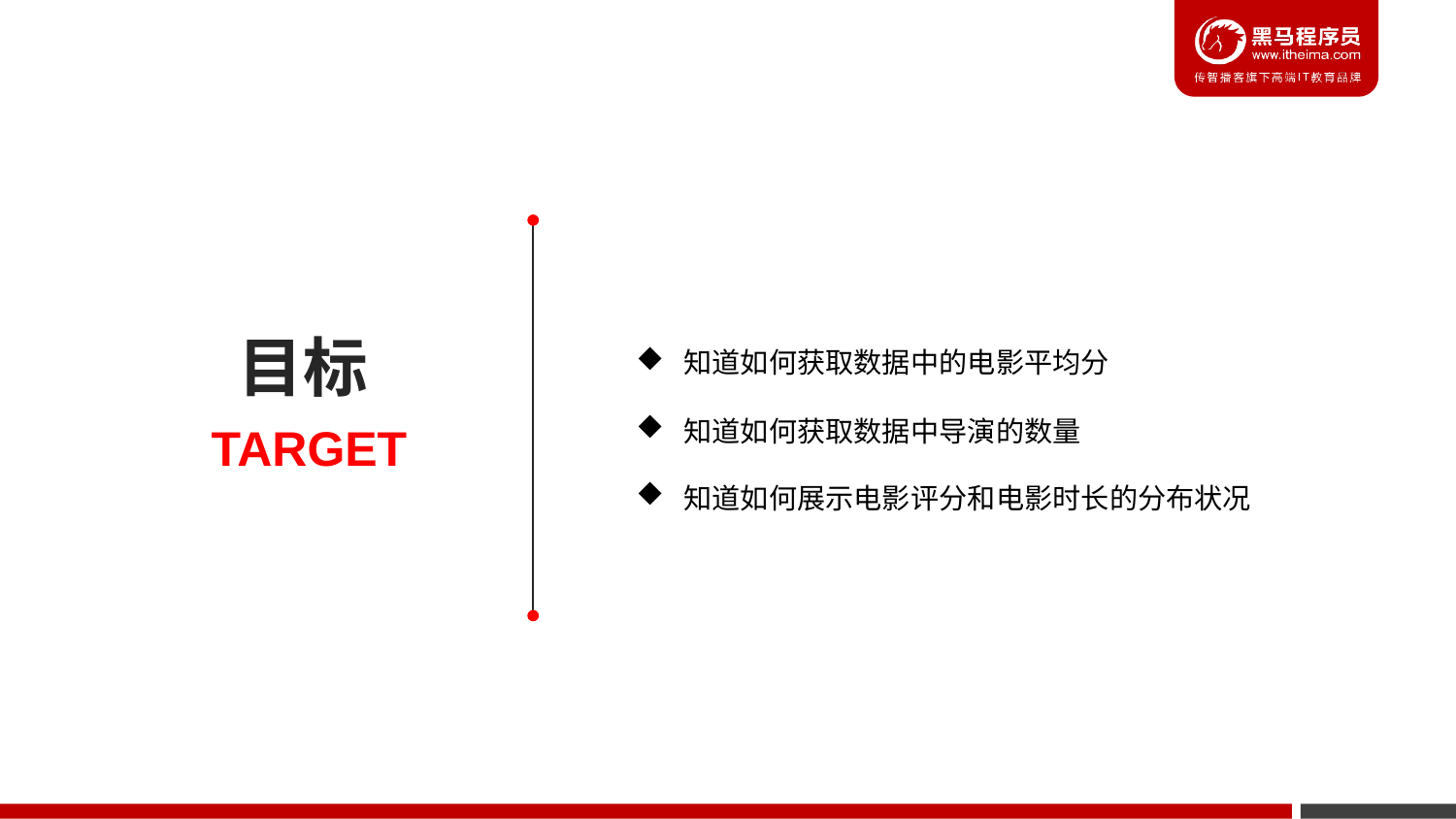

知道如何获取数据中的电影平均分
 知道如何获取数据中导演的数量
 知道如何展示电影评分和电影时长的分布状况
目标
TARGET